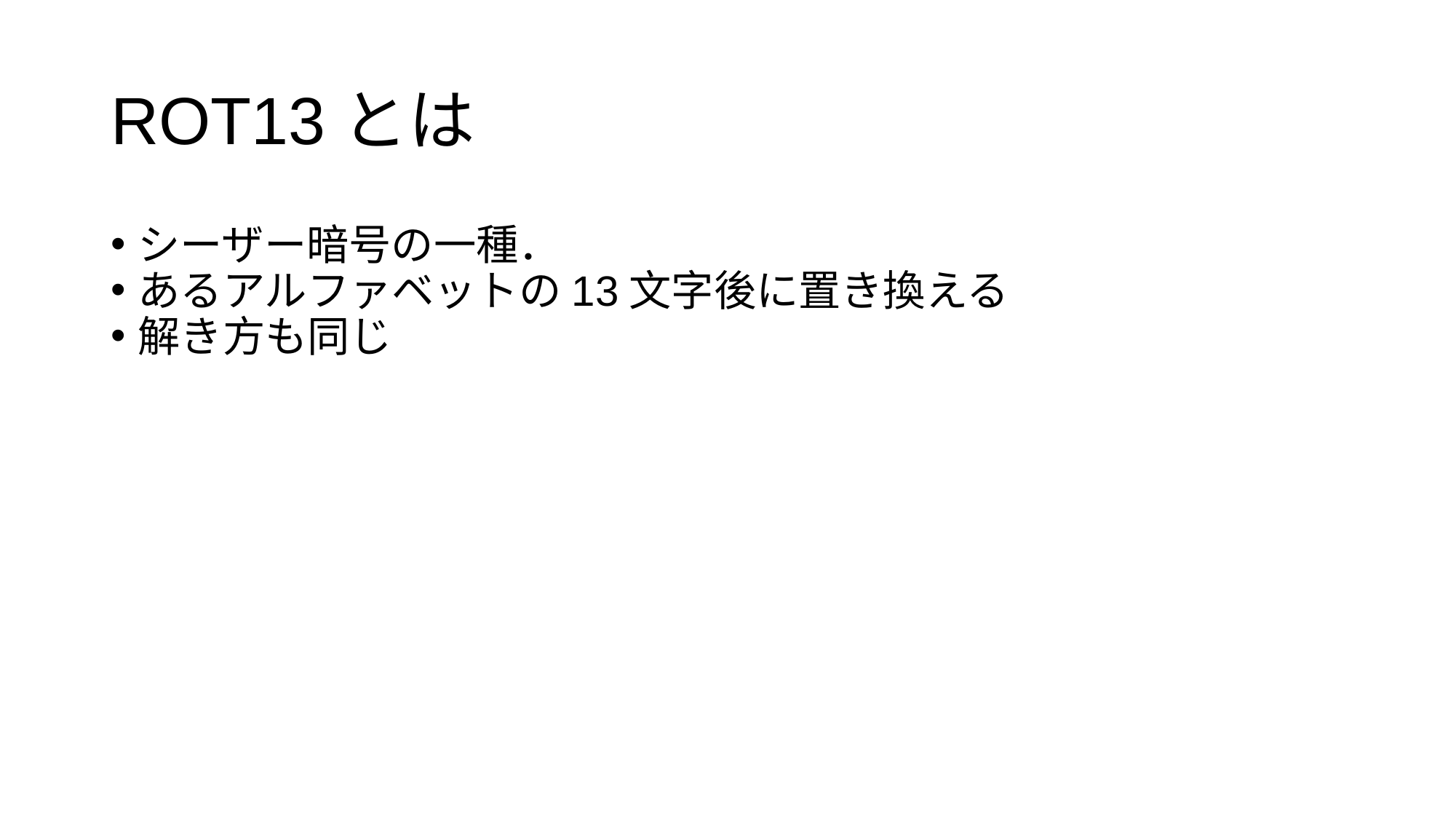

ROT13とは
シーザー暗号の一種．
あるアルファベットの13文字後に置き換える
解き方も同じ